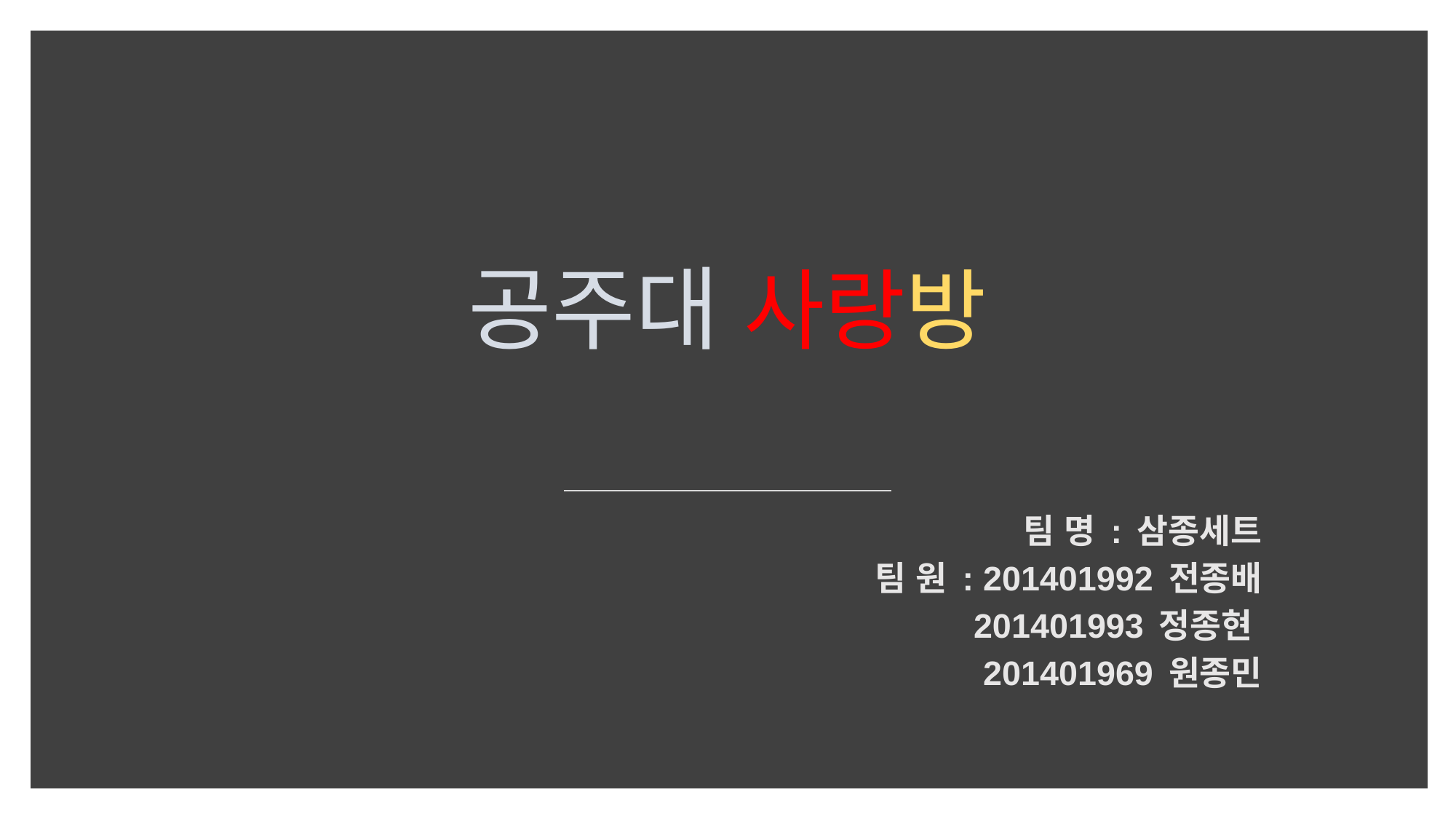

# 공주대 사랑방
팀 명 : 삼종세트
팀 원 : 201401992 전종배
201401993 정종현
201401969 원종민